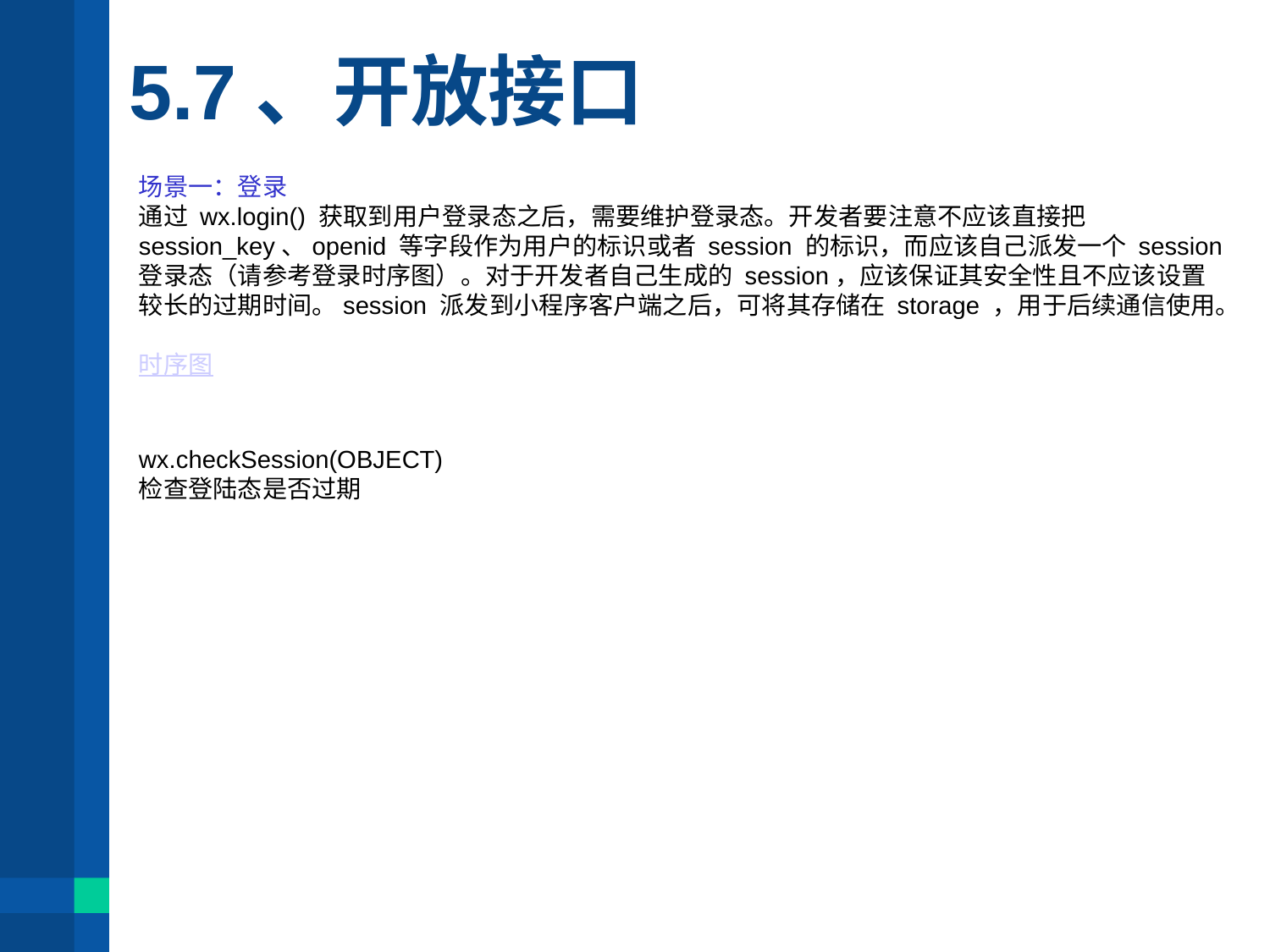

# 5.7、开放接口

场景一：登录
通过 wx.login() 获取到用户登录态之后，需要维护登录态。开发者要注意不应该直接把 session_key、openid 等字段作为用户的标识或者 session 的标识，而应该自己派发一个 session 登录态（请参考登录时序图）。对于开发者自己生成的 session，应该保证其安全性且不应该设置较长的过期时间。session 派发到小程序客户端之后，可将其存储在 storage ，用于后续通信使用。

时序图

wx.checkSession(OBJECT)
检查登陆态是否过期